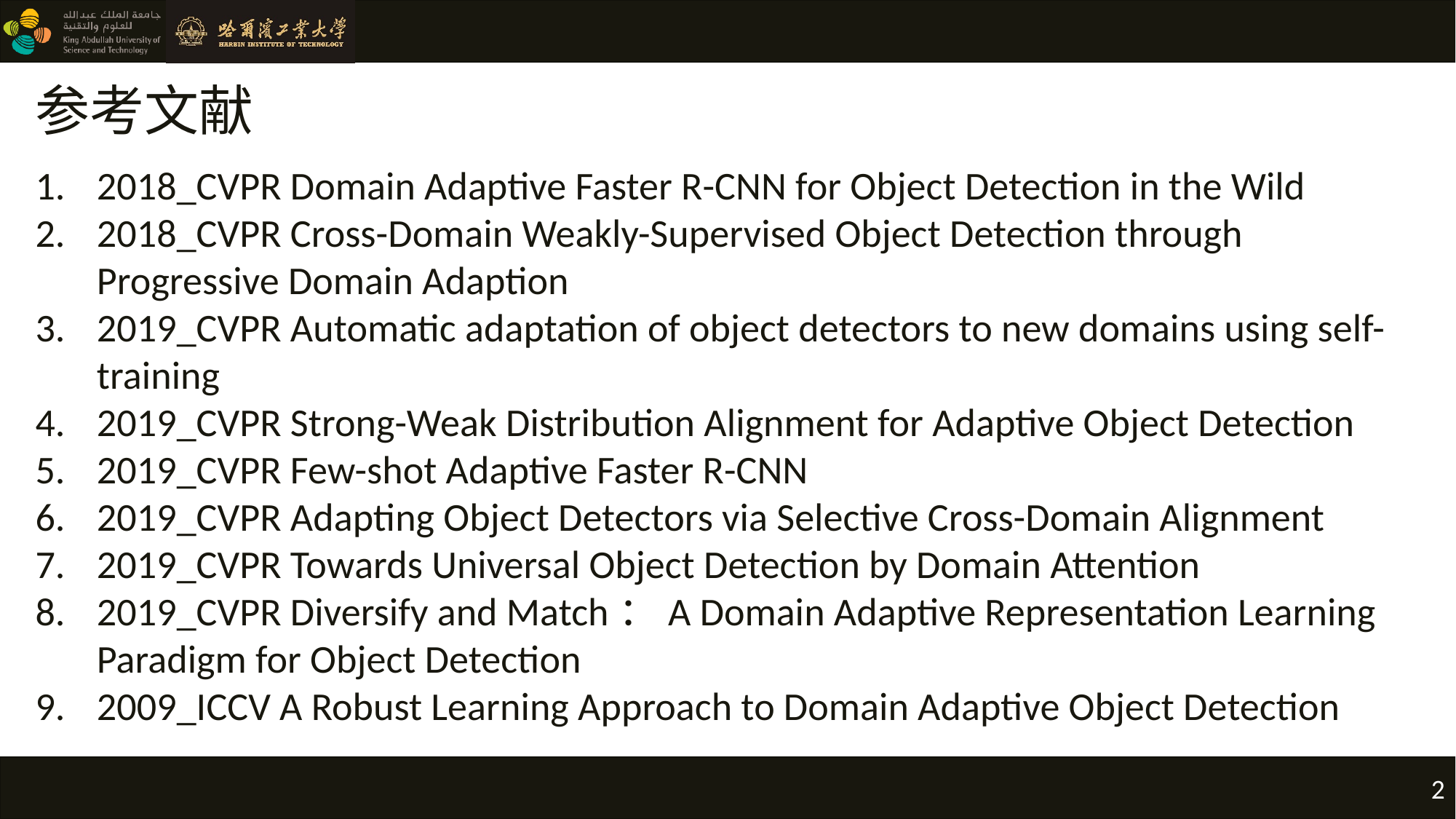

# 参考文献

2018_CVPR Domain Adaptive Faster R-CNN for Object Detection in the Wild
2018_CVPR Cross-Domain Weakly-Supervised Object Detection through Progressive Domain Adaption
2019_CVPR Automatic adaptation of object detectors to new domains using self-training
2019_CVPR Strong-Weak Distribution Alignment for Adaptive Object Detection
2019_CVPR Few-shot Adaptive Faster R-CNN
2019_CVPR Adapting Object Detectors via Selective Cross-Domain Alignment
2019_CVPR Towards Universal Object Detection by Domain Attention
2019_CVPR Diversify and Match：A Domain Adaptive Representation Learning Paradigm for Object Detection
2009_ICCV A Robust Learning Approach to Domain Adaptive Object Detection

2